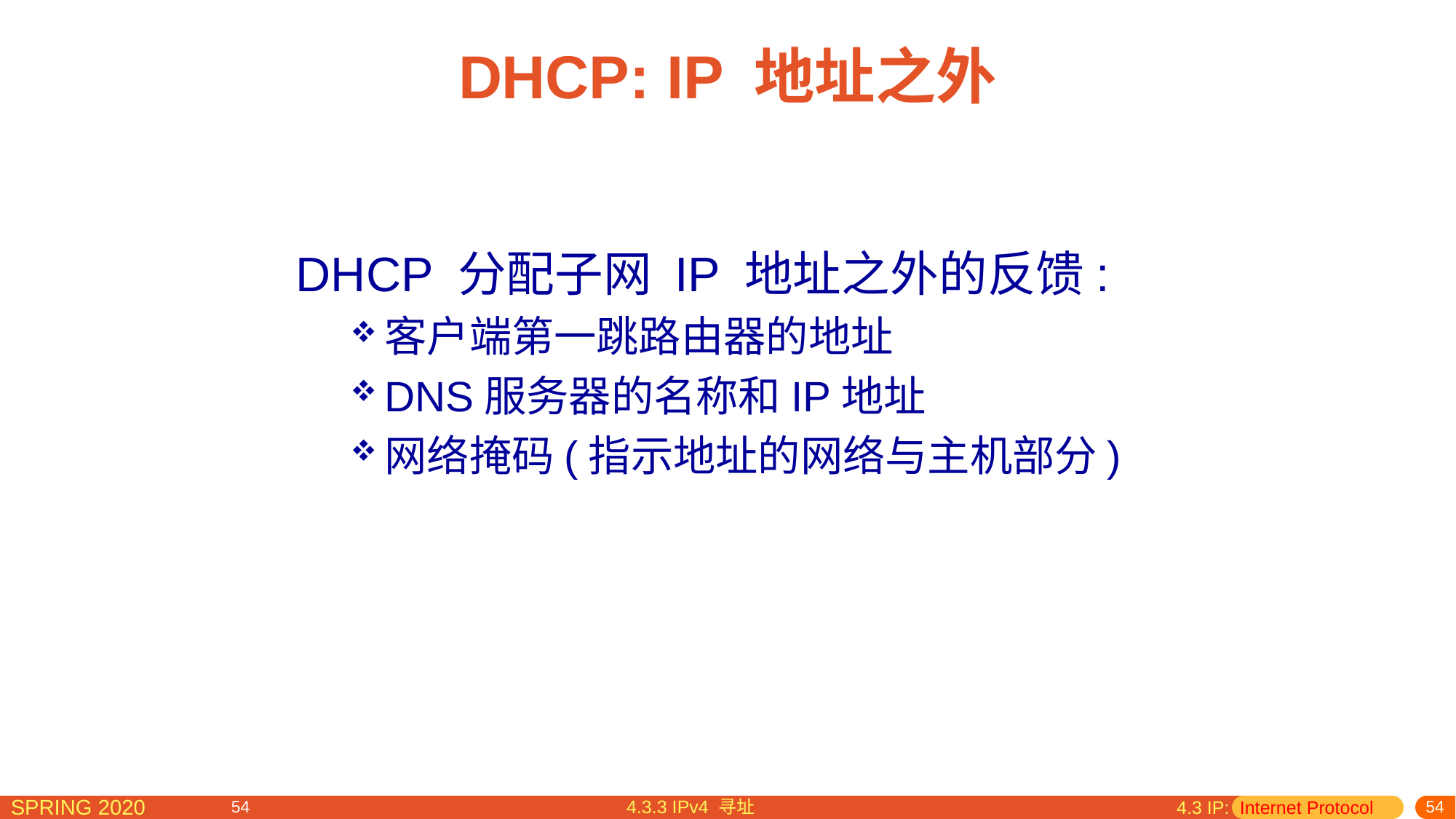

# DHCP: IP 地址之外
DHCP 分配子网 IP 地址之外的反馈:
客户端第一跳路由器的地址
DNS服务器的名称和IP地址
网络掩码(指示地址的网络与主机部分)
4.3.3 IPv4 寻址
4.3 IP:  Internet Protocol